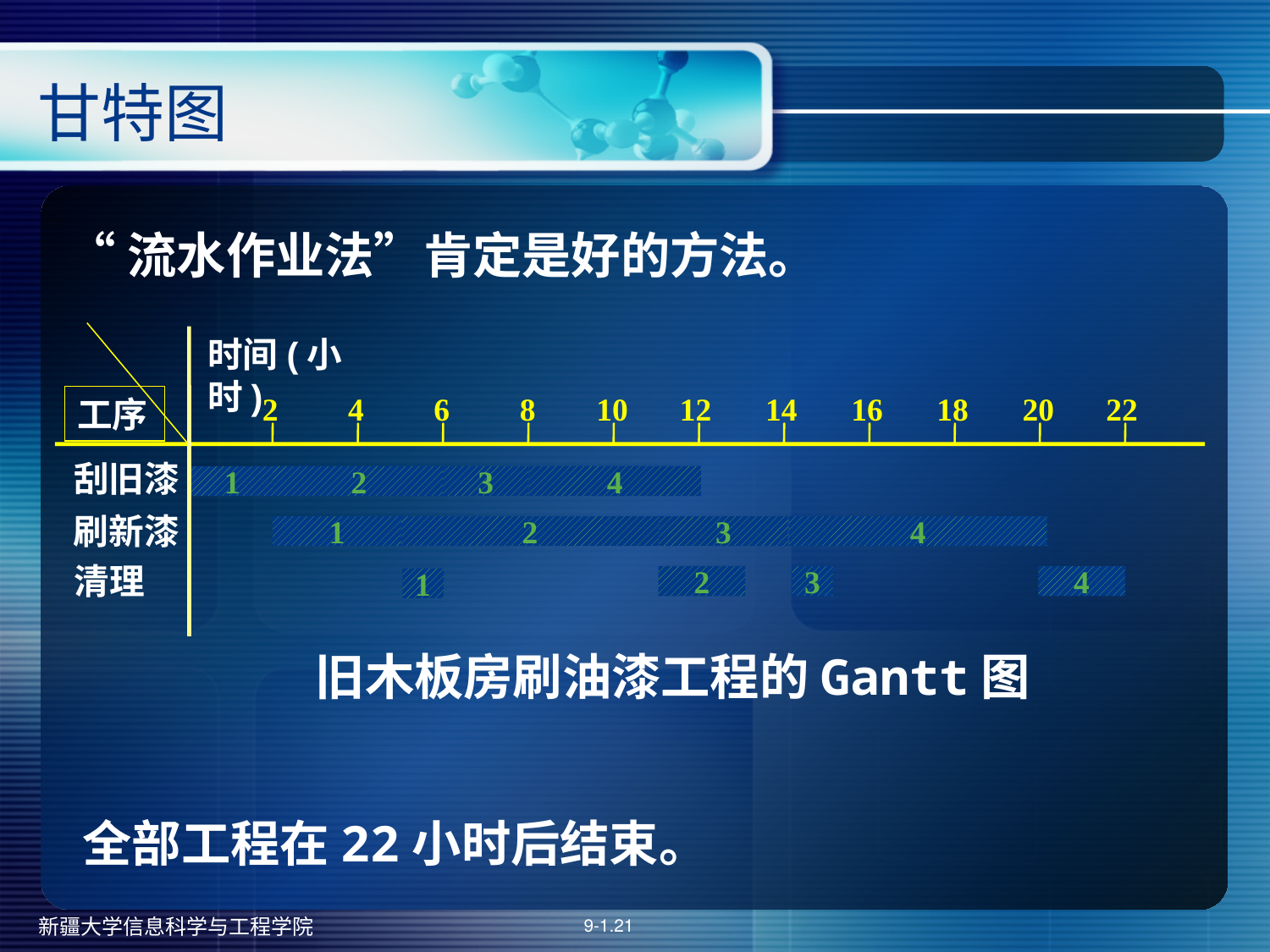

# 甘特图
“流水作业法”肯定是好的方法。

时间(小时)
工序
2
4
6
8
10
12
14
16
18
20
22

刮旧漆
2
3
4
1
刷新漆
1
2
3
4
清理
2
3
4
1
旧木板房刷油漆工程的Gantt图
全部工程在22小时后结束。